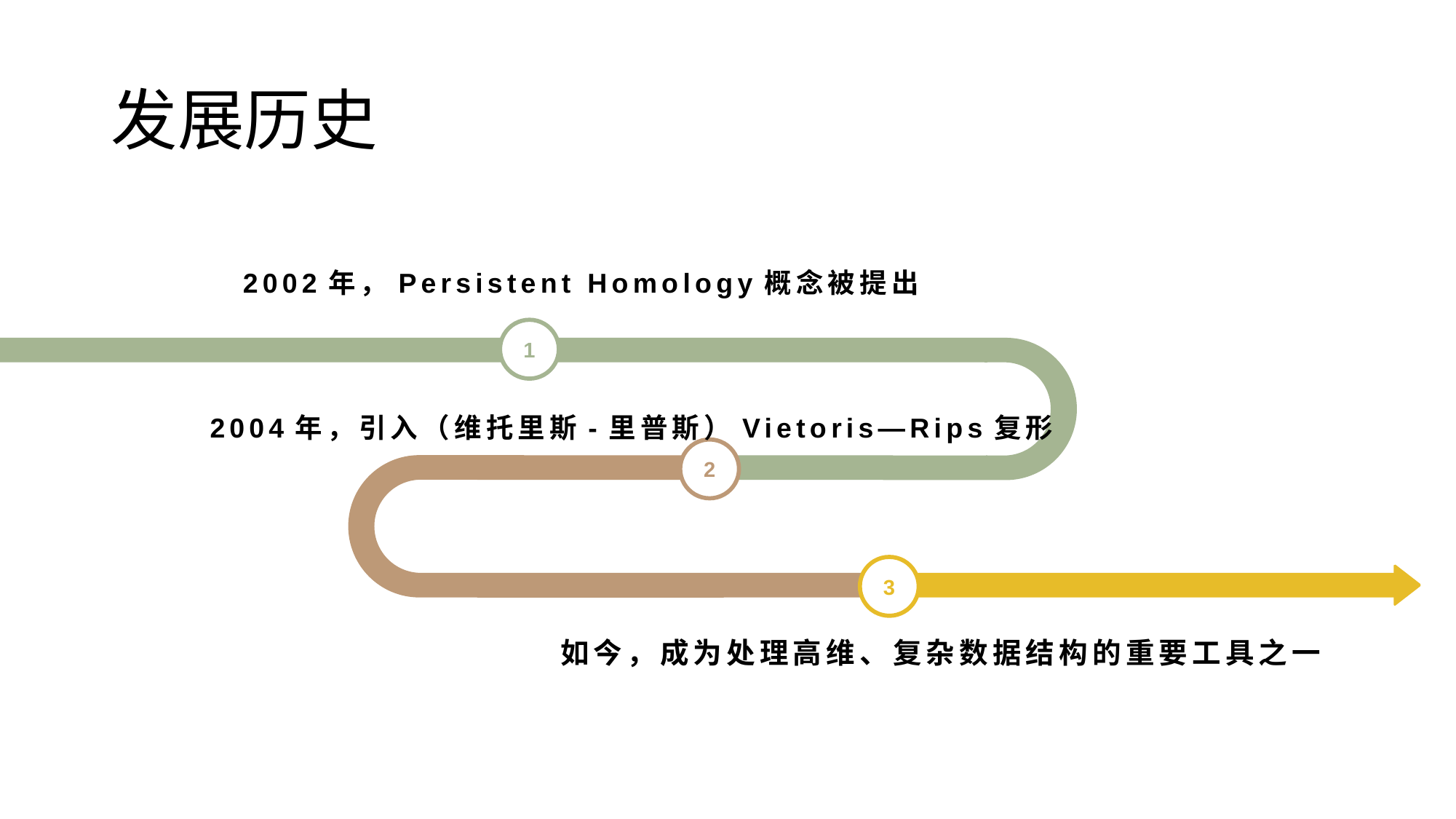

# 发展历史
2002年，Persistent Homology概念被提出
1

2004年，引入（维托里斯-里普斯）Vietoris—Rips复形
2

3

如今，成为处理高维、复杂数据结构的重要工具之一